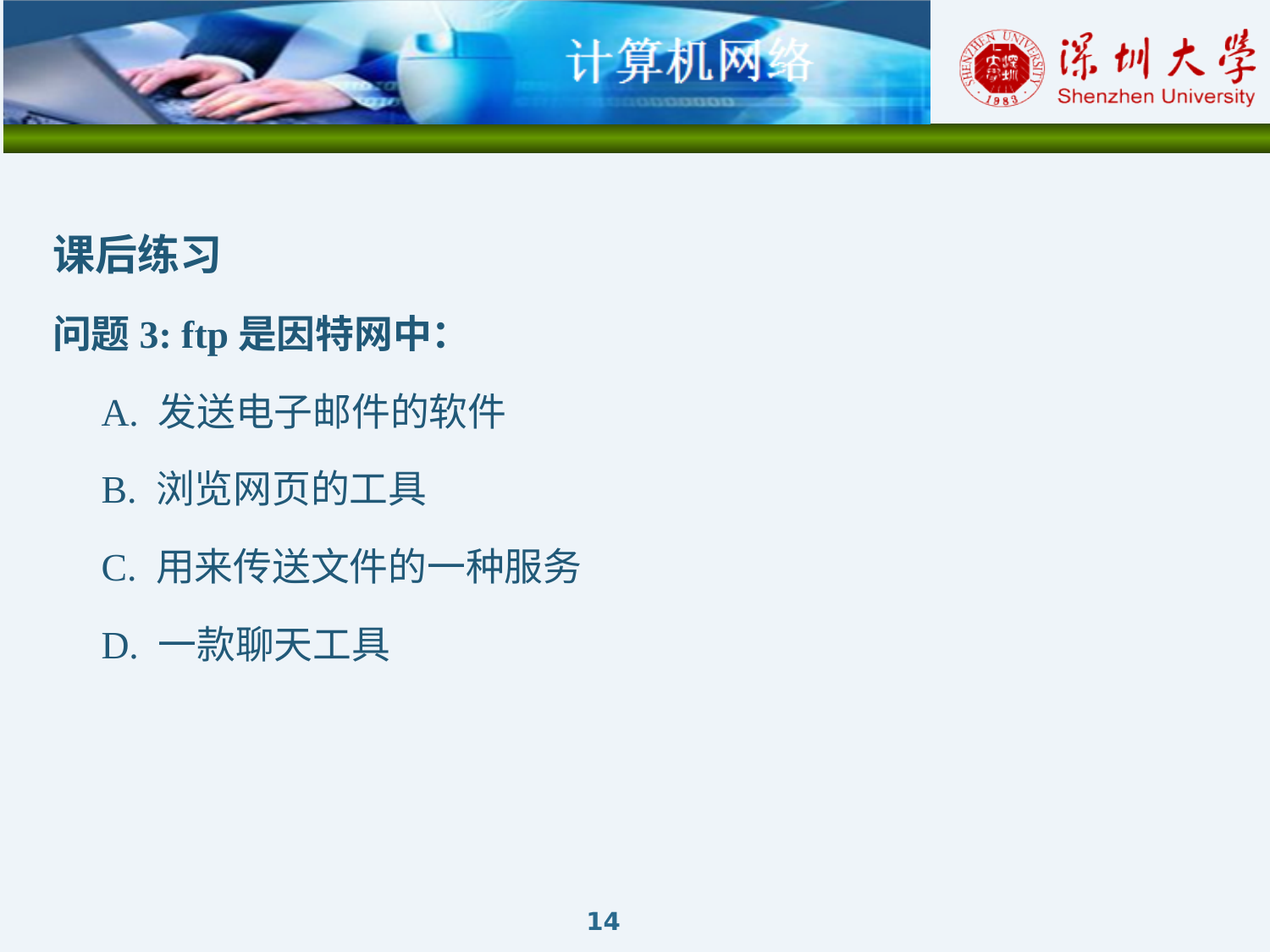

课后练习
问题3: ftp是因特网中：
     A. 发送电子邮件的软件
     B. 浏览网页的工具
     C. 用来传送文件的一种服务
     D. 一款聊天工具
14